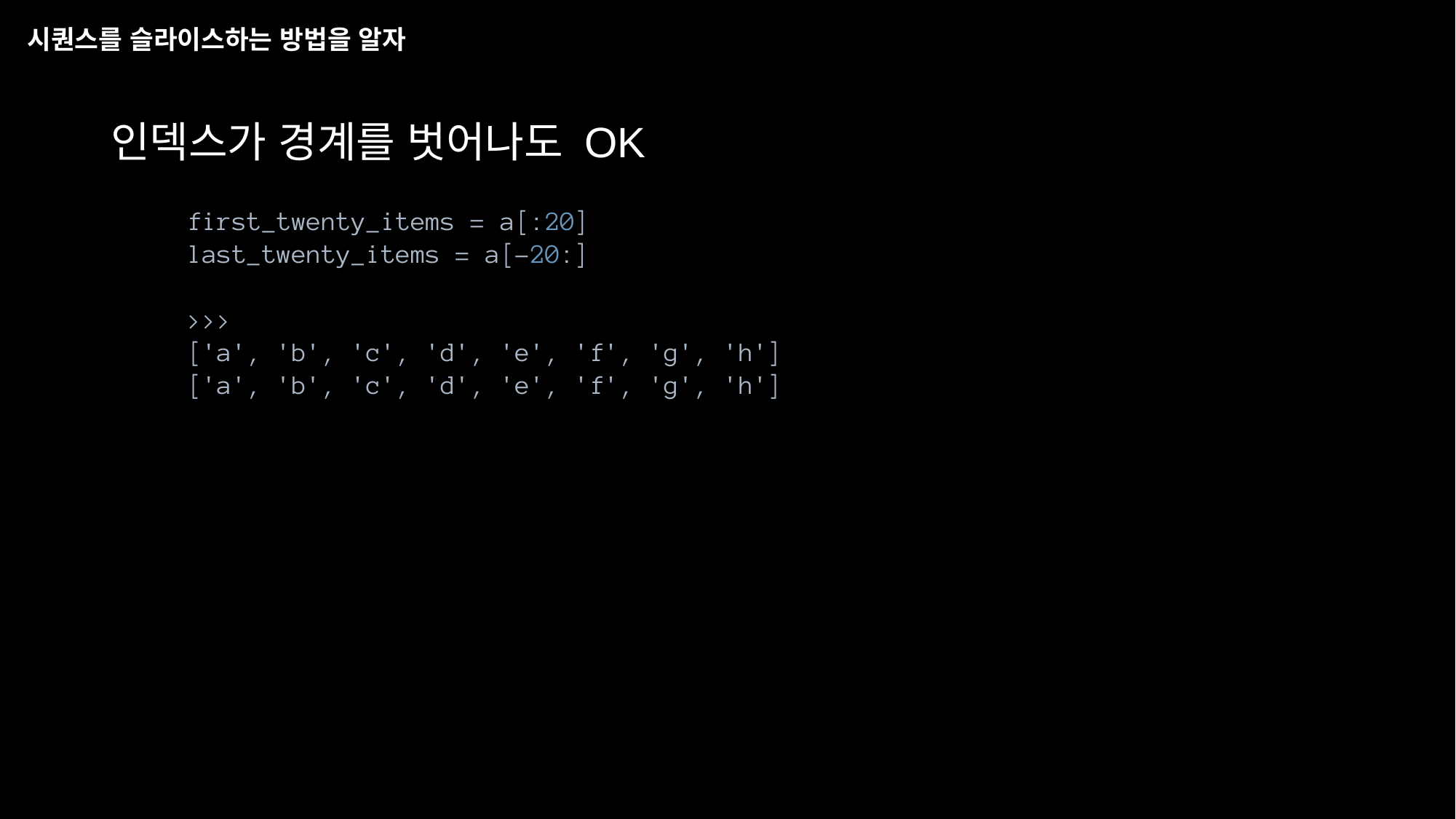

# 시퀀스를 슬라이스하는 방법을 알자
인덱스가 경계를 벗어나도 OK

first_twenty_items = a[:20]
last_twenty_items = a[-20:]

>>>
['a', 'b', 'c', 'd', 'e', 'f', 'g', 'h']
['a', 'b', 'c', 'd', 'e', 'f', 'g', 'h']